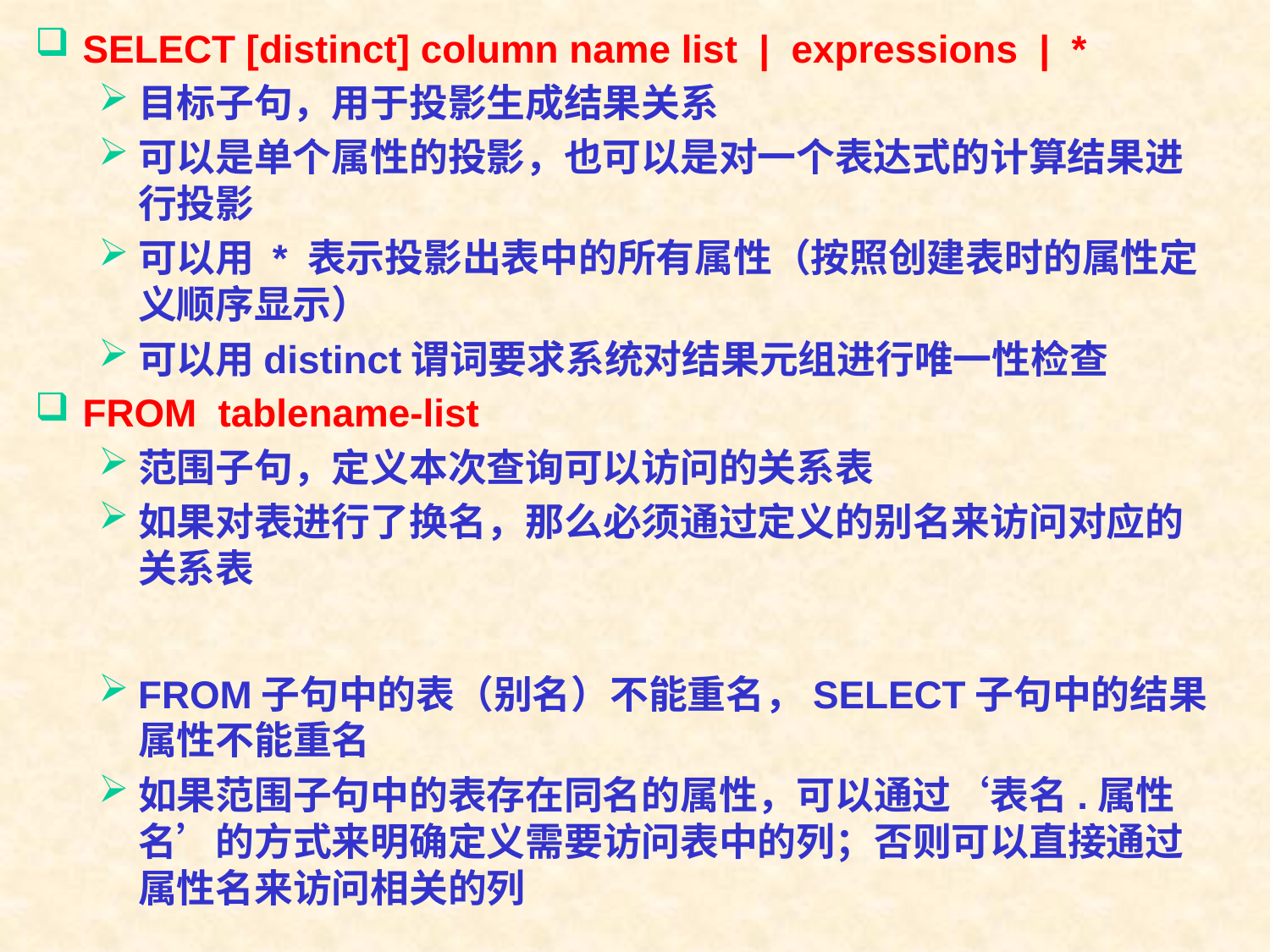

SELECT [distinct] column name list  |  expressions  |  *
目标子句，用于投影生成结果关系
可以是单个属性的投影，也可以是对一个表达式的计算结果进行投影
可以用 * 表示投影出表中的所有属性（按照创建表时的属性定义顺序显示）
可以用distinct谓词要求系统对结果元组进行唯一性检查
FROM  tablename-list
范围子句，定义本次查询可以访问的关系表
如果对表进行了换名，那么必须通过定义的别名来访问对应的关系表

FROM子句中的表（别名）不能重名，SELECT子句中的结果属性不能重名
如果范围子句中的表存在同名的属性，可以通过‘表名.属性名’的方式来明确定义需要访问表中的列；否则可以直接通过属性名来访问相关的列
33